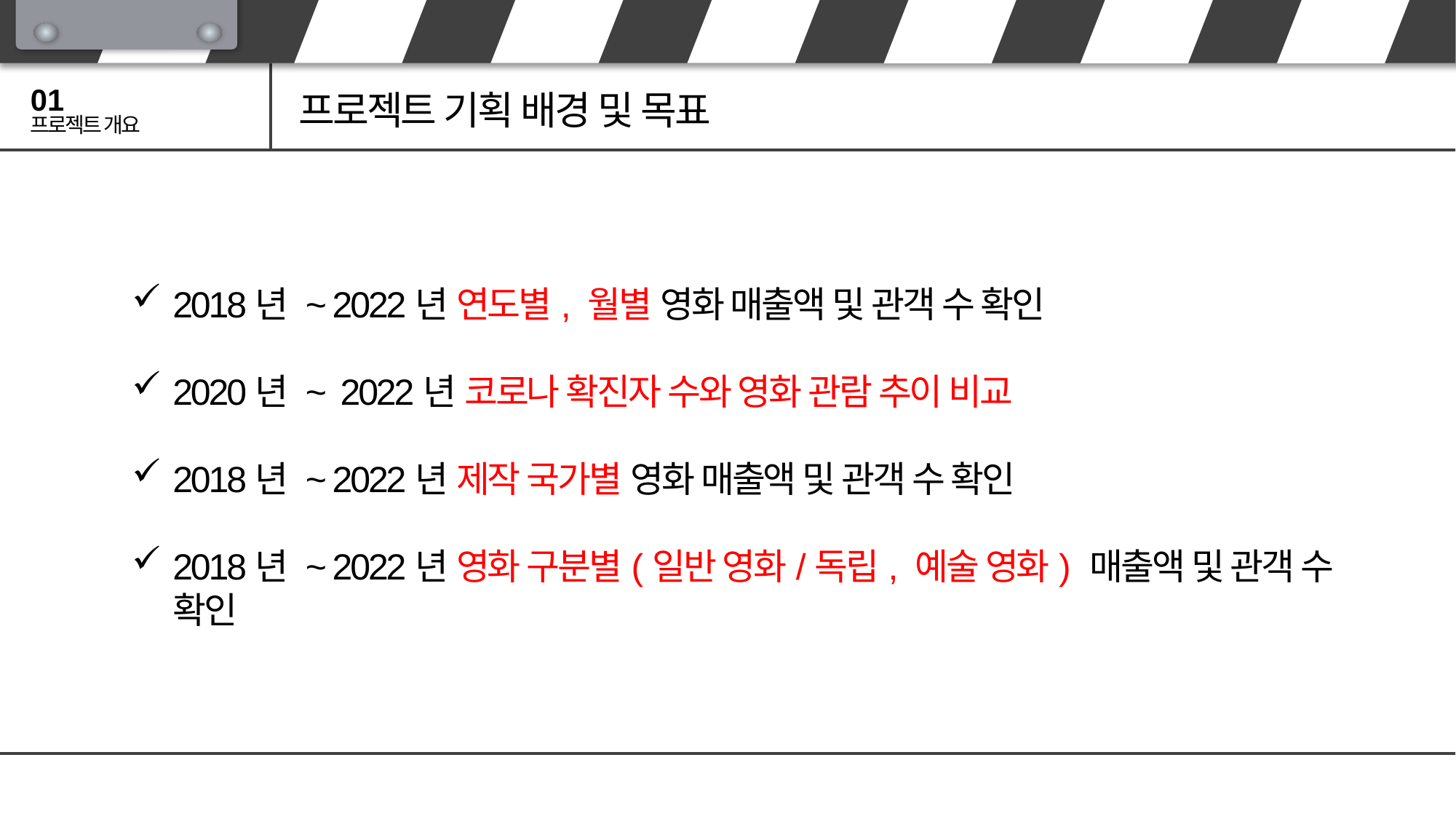

01
프로젝트 기획 배경 및 목표
프로젝트 개요
2018년 ~ 2022년 연도별, 월별 영화 매출액 및 관객 수 확인

2020년 ~  2022년 코로나 확진자 수와 영화 관람 추이 비교

2018년 ~ 2022년 제작 국가별 영화 매출액 및 관객 수 확인

2018년 ~ 2022년 영화 구분별(일반 영화/독립, 예술 영화) 매출액 및 관객 수 확인